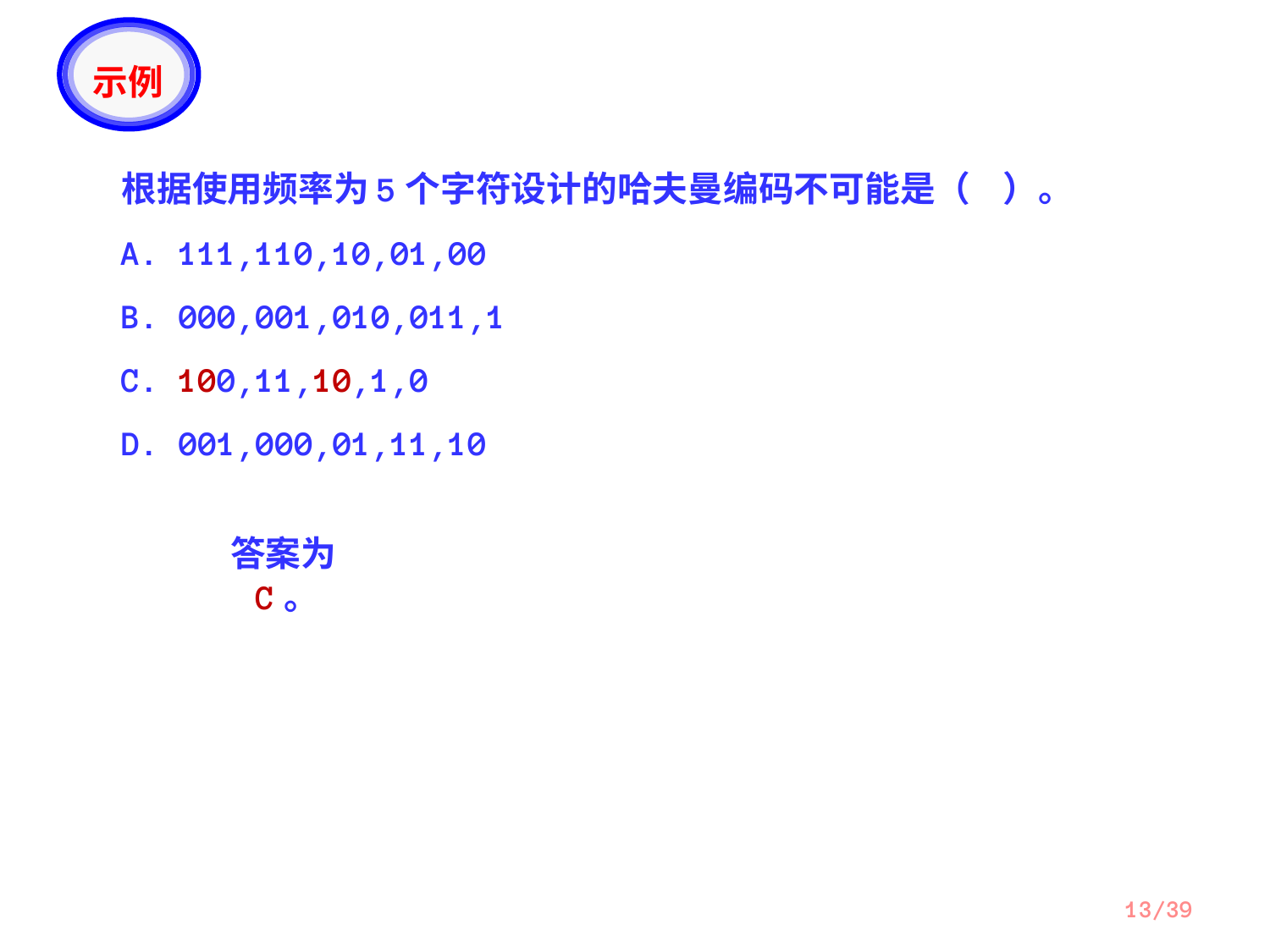

示例
根据使用频率为5个字符设计的哈夫曼编码不可能是（    ）。
A. 111,110,10,01,00
B. 000,001,010,011,1
C. 100,11,10,1,0
D. 001,000,01,11,10
答案为C。
13/39